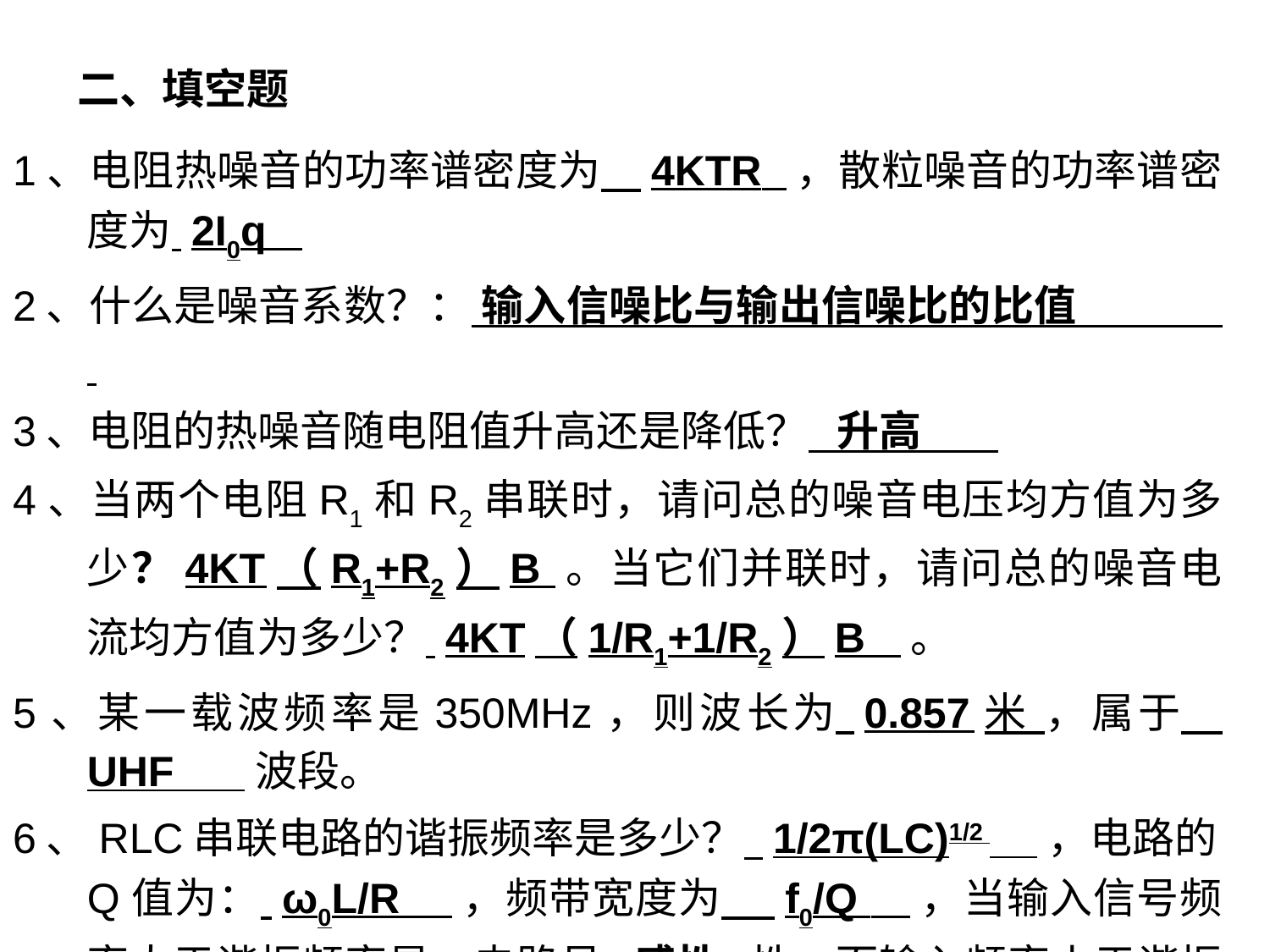

# 二、填空题
1、电阻热噪音的功率谱密度为    4KTR  ，散粒噪音的功率谱密度为 2I0q
2、什么是噪音系数？： 输入信噪比与输出信噪比的比值
3、电阻的热噪音随电阻值升高还是降低？   升高
4、当两个电阻R1和R2串联时，请问总的噪音电压均方值为多少？4KT（R1+R2）B 。当它们并联时，请问总的噪音电流均方值为多少？ 4KT（1/R1+1/R2）B   。
5、某一载波频率是350MHz，则波长为 0.857米 ，属于    UHF      波段。
6、RLC串联电路的谐振频率是多少？  1/2π(LC)1/2     ，电路的Q值为： ω0L/R    ，频带宽度为     f0/Q    ，当输入信号频率大于谐振频率是，电路呈   感性   性，而输入频率小于谐振频率时，电路呈     容性  性。
11